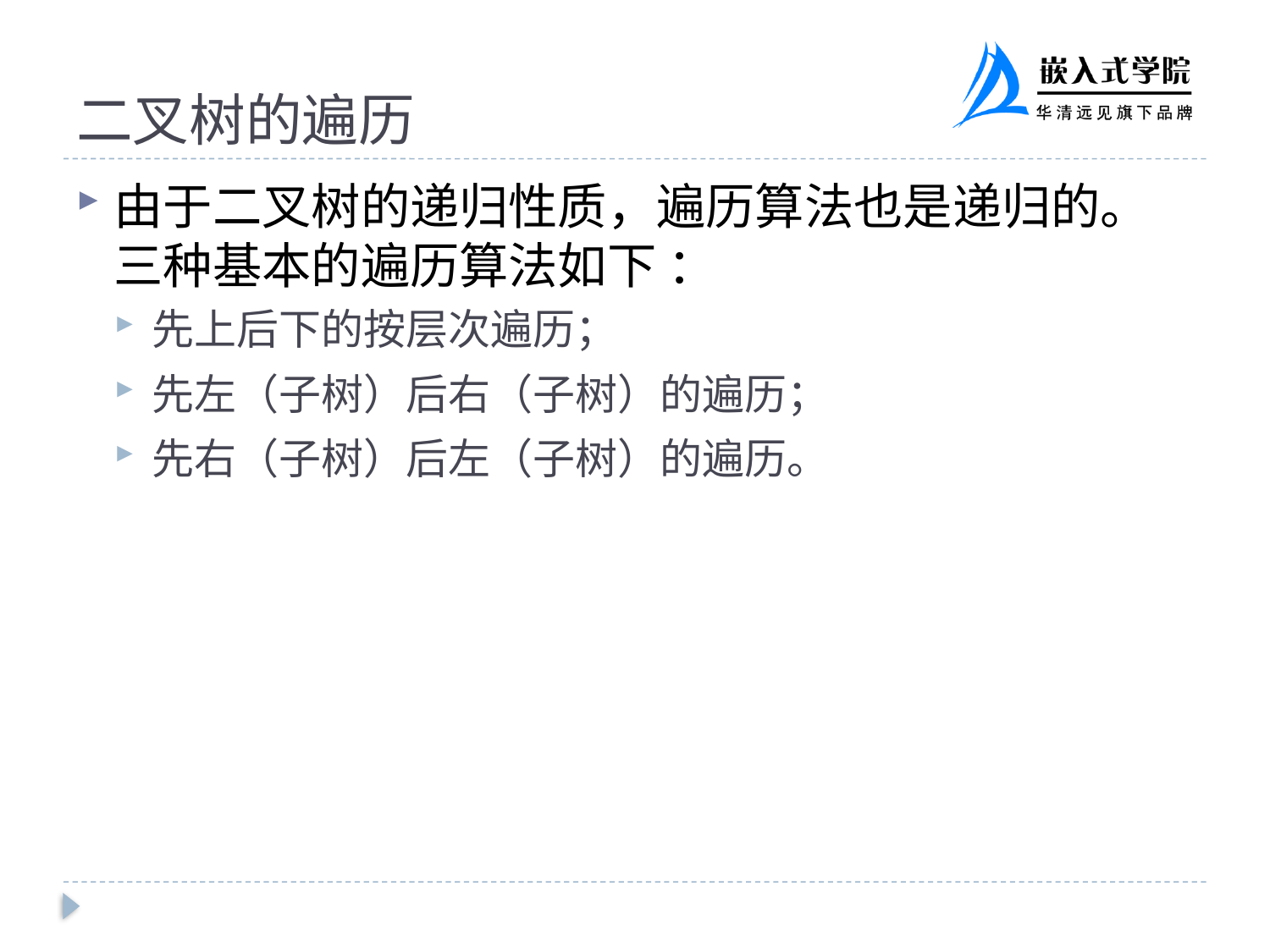

# 二叉树的遍历
由于二叉树的递归性质，遍历算法也是递归的。三种基本的遍历算法如下 ：
先上后下的按层次遍历；
先左（子树）后右（子树）的遍历；
先右（子树）后左（子树）的遍历。

133